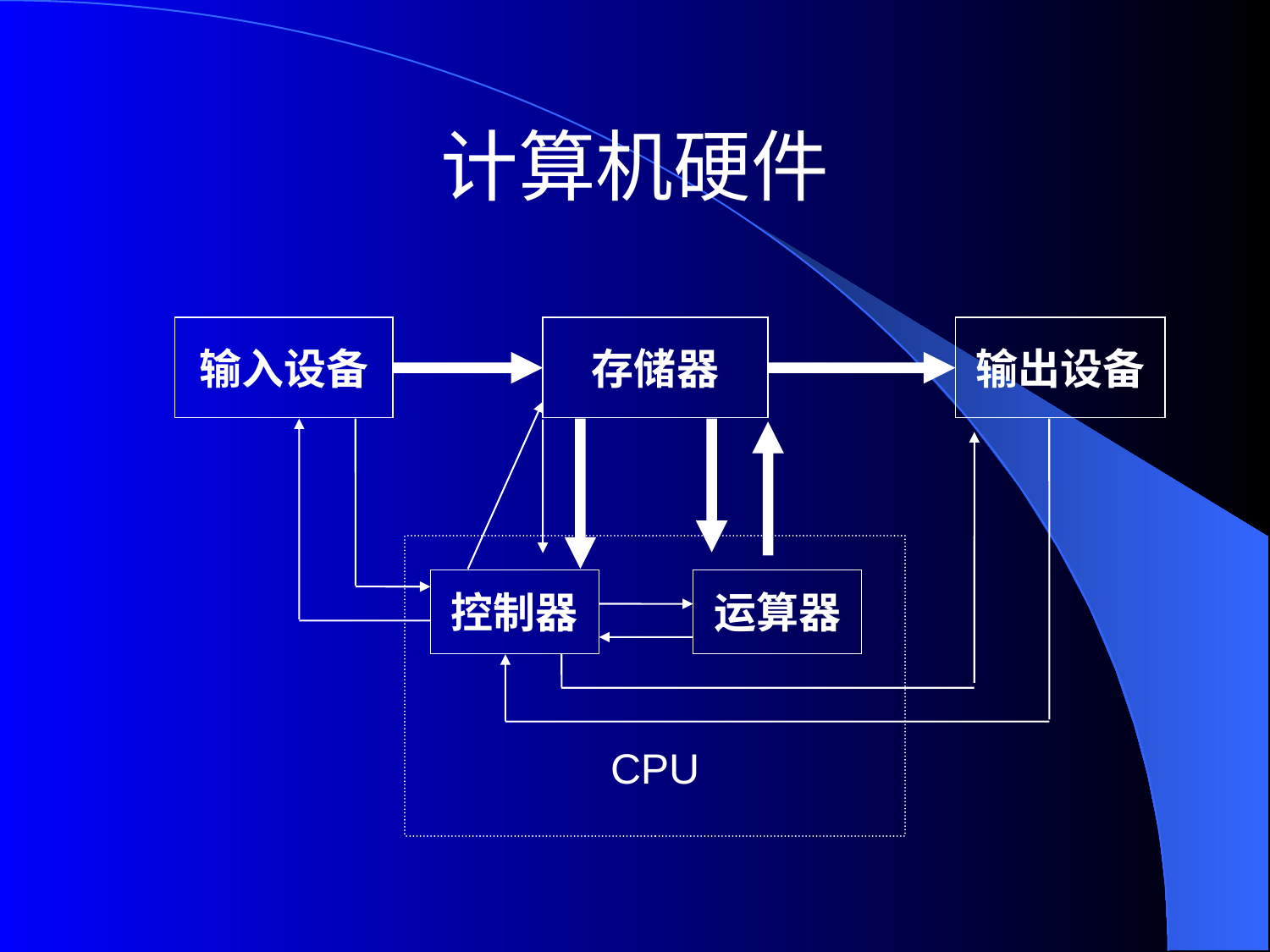

# 计算机硬件
输入设备
存储器
输出设备

控制器
运算器

CPU